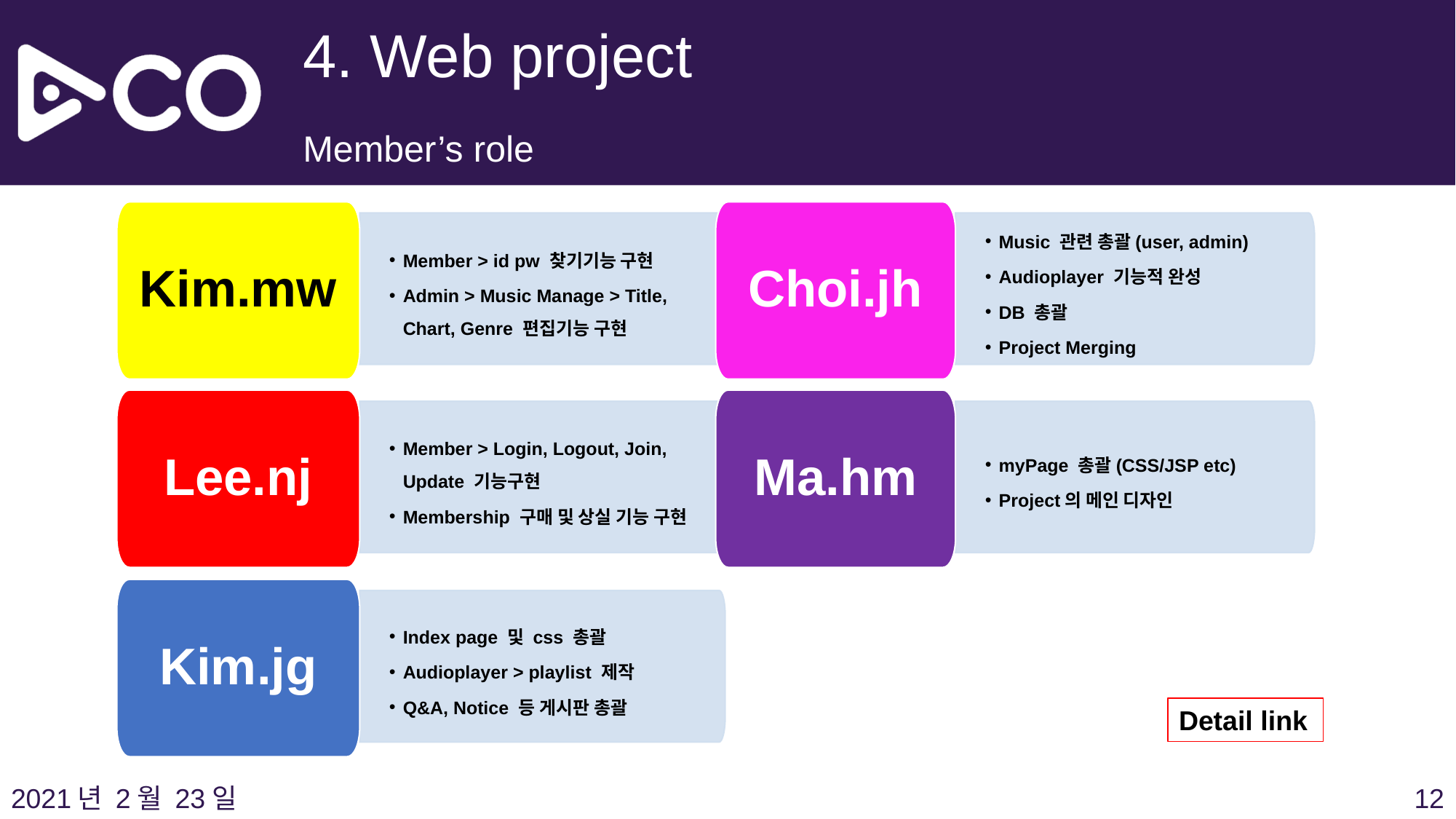

4. Web project
Member’s role
Kim.mw
Choi.jh
Member > id pw 찾기기능 구현
Admin > Music Manage > Title, Chart, Genre 편집기능 구현
Music 관련 총괄(user, admin)
Audioplayer 기능적 완성
DB 총괄
Project Merging
Lee.nj
Ma.hm
myPage 총괄(CSS/JSP etc)
Project의 메인 디자인
Member > Login, Logout, Join, Update 기능구현
Membership 구매 및 상실 기능 구현
Kim.jg
Index page 및 css 총괄
Audioplayer > playlist 제작
Q&A, Notice 등 게시판 총괄
Detail link
12
2021년 2월 23일